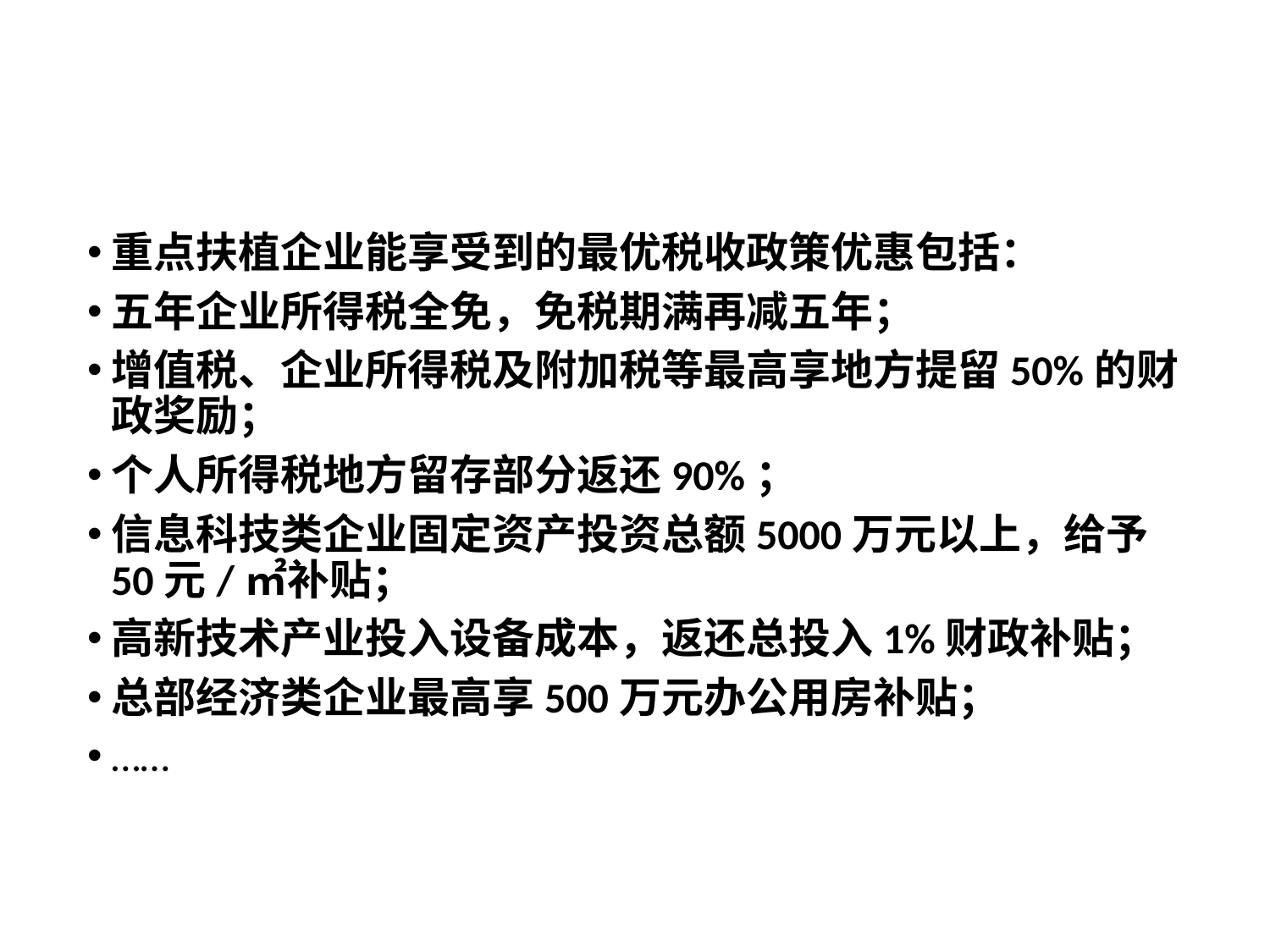

#
重点扶植企业能享受到的最优税收政策优惠包括：
五年企业所得税全免，免税期满再减五年；
增值税、企业所得税及附加税等最高享地方提留50%的财政奖励；
个人所得税地方留存部分返还90%；
信息科技类企业固定资产投资总额5000万元以上，给予50元/㎡补贴；
高新技术产业投入设备成本，返还总投入1%财政补贴；
总部经济类企业最高享500万元办公用房补贴；
……